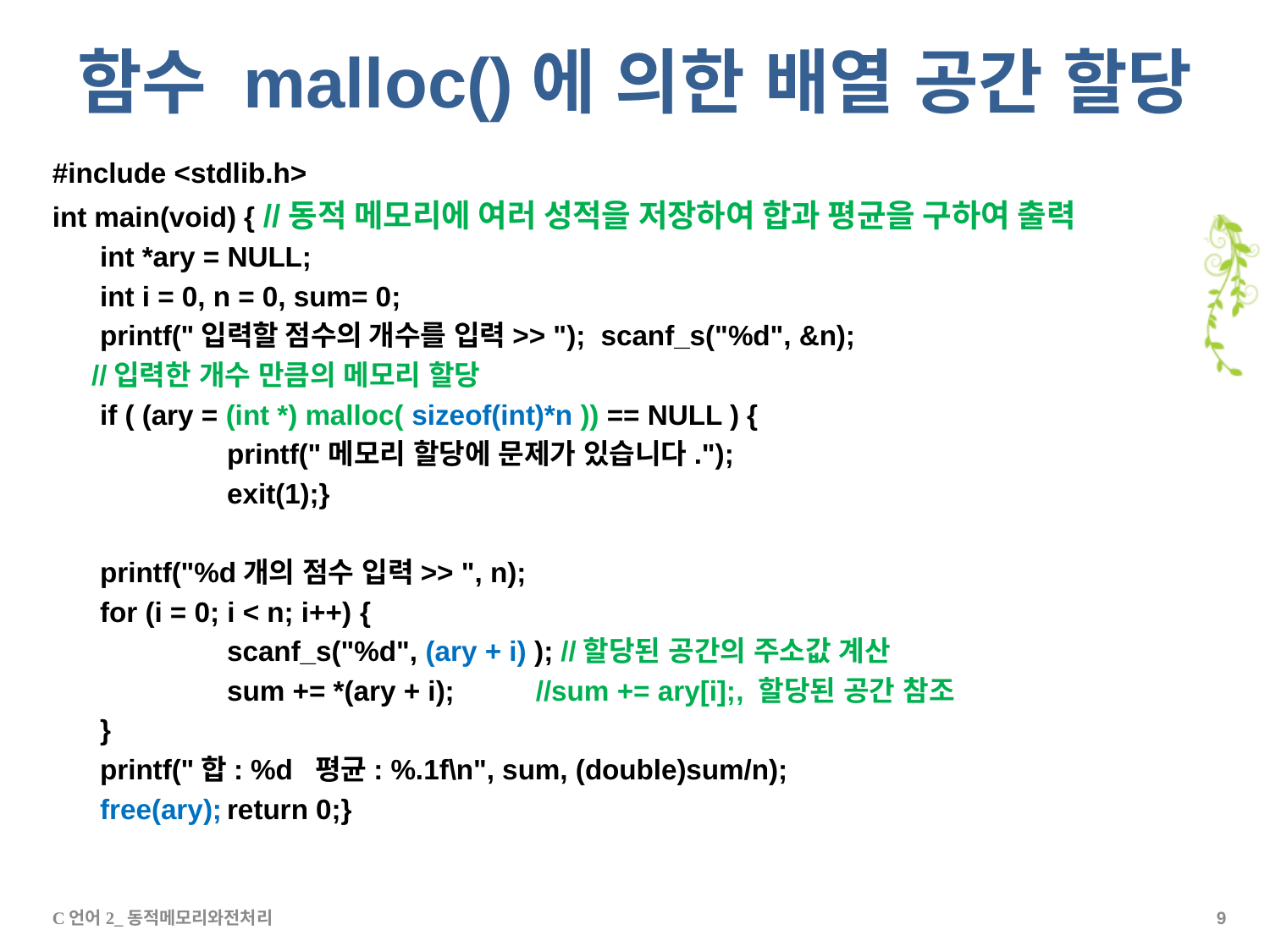

# 함수 malloc()에 의한 배열 공간 할당
#include <stdlib.h>
int main(void) { //동적 메모리에 여러 성적을 저장하여 합과 평균을 구하여 출력
	int *ary = NULL;
	int i = 0, n = 0, sum= 0;
	printf("입력할 점수의 개수를 입력>> ");  scanf_s("%d", &n);
     //입력한 개수 만큼의 메모리 할당
	if ( (ary = (int *) malloc( sizeof(int)*n )) == NULL ) {
		printf("메모리 할당에 문제가 있습니다.");
		exit(1);}

	printf("%d개의 점수 입력>> ", n);
	for (i = 0; i < n; i++) {
		scanf_s("%d", (ary + i) ); //할당된 공간의 주소값 계산
		sum += *(ary + i);	       //sum += ary[i];, 할당된 공간 참조
	}
	printf("합: %d  평균: %.1f\n", sum, (double)sum/n);
	free(ary);	return 0;}
C언어2_동적메모리와전처리
9